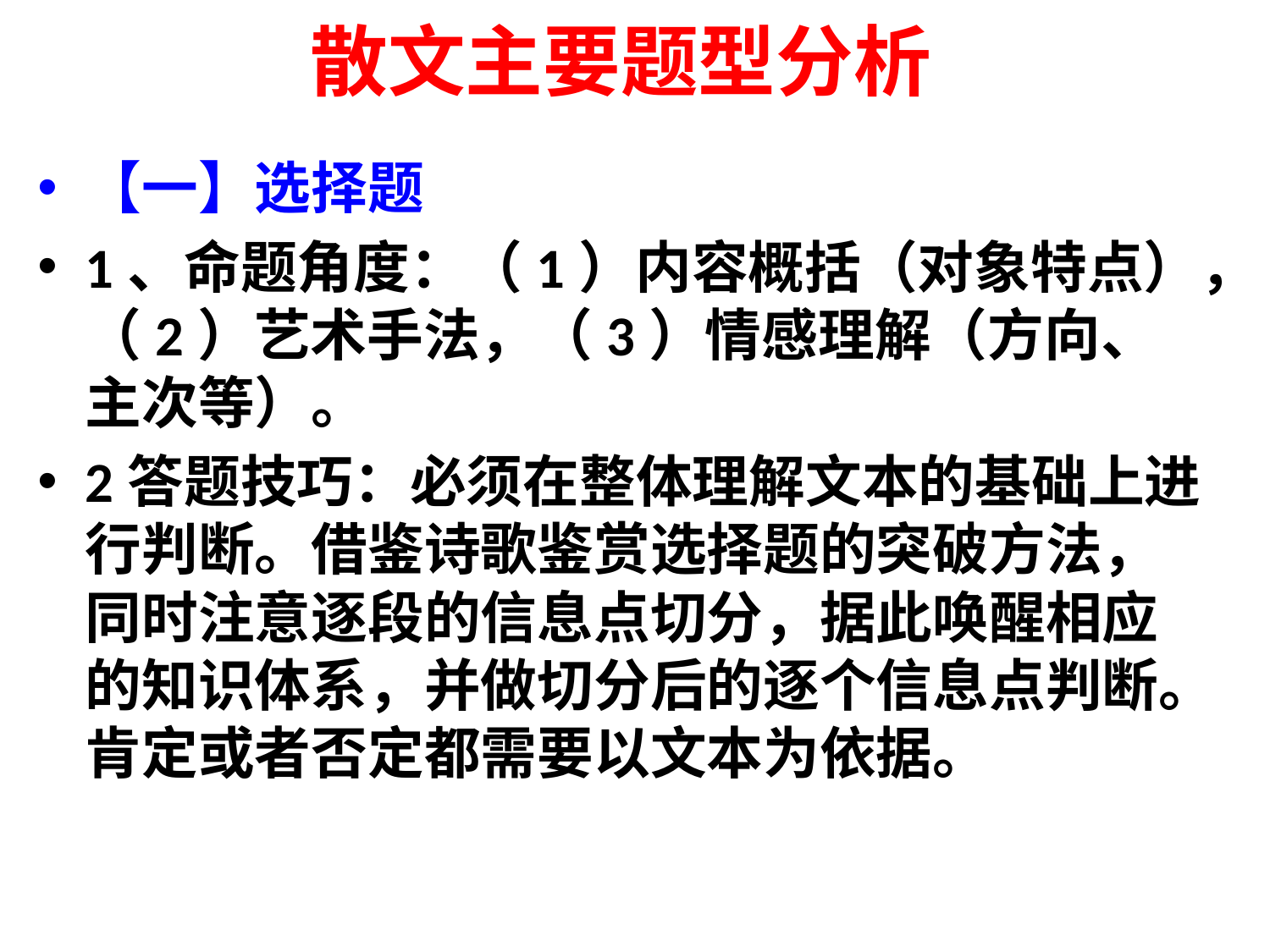

# 散文主要题型分析
【一】选择题
1、命题角度：（1）内容概括（对象特点），（2）艺术手法，（3）情感理解（方向、主次等）。
2答题技巧：必须在整体理解文本的基础上进行判断。借鉴诗歌鉴赏选择题的突破方法，同时注意逐段的信息点切分，据此唤醒相应的知识体系，并做切分后的逐个信息点判断。肯定或者否定都需要以文本为依据。